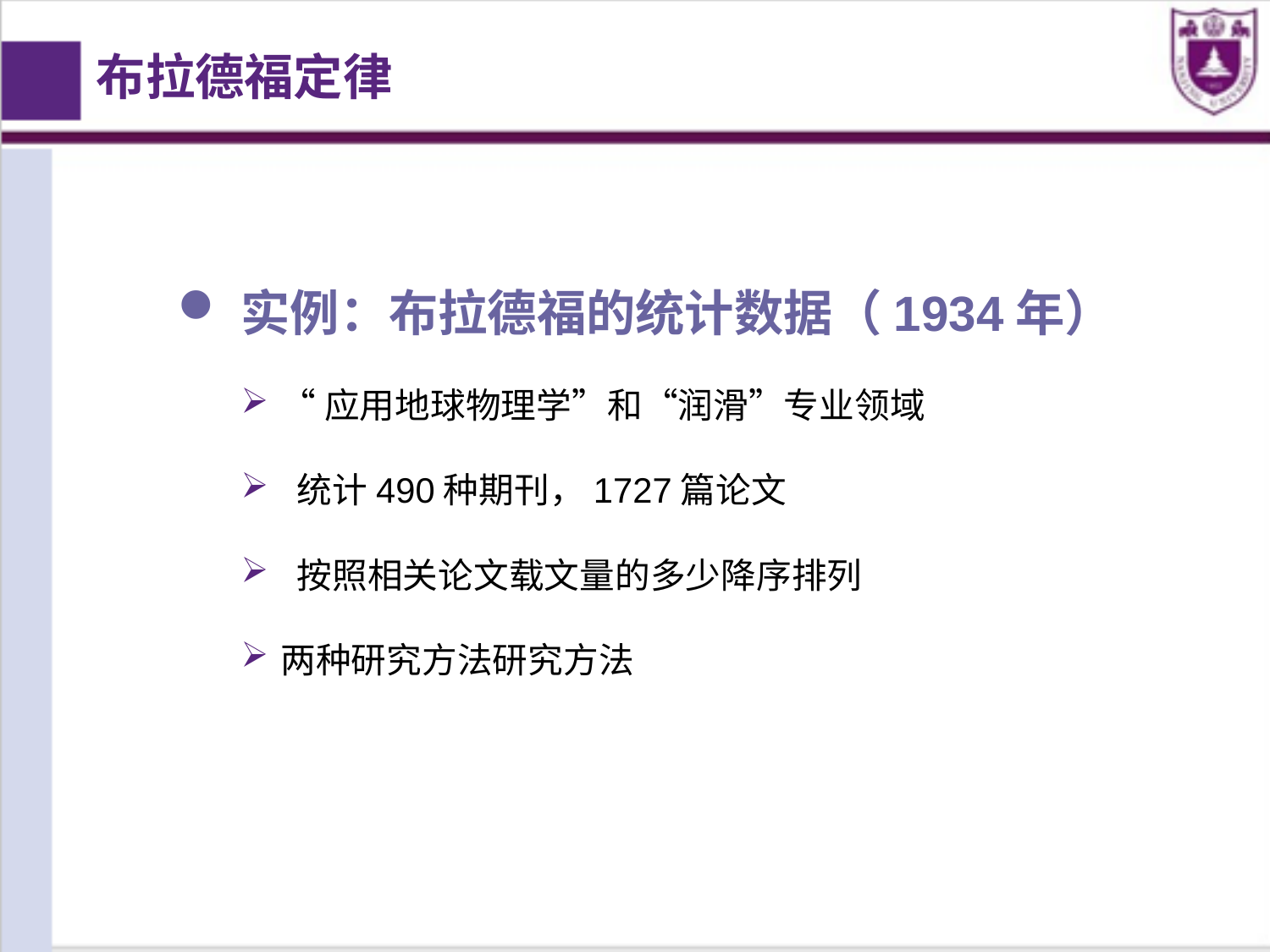

# 布拉德福定律
实例：布拉德福的统计数据（1934年）
“应用地球物理学”和“润滑”专业领域
 统计490种期刊，1727篇论文
 按照相关论文载文量的多少降序排列
两种研究方法研究方法